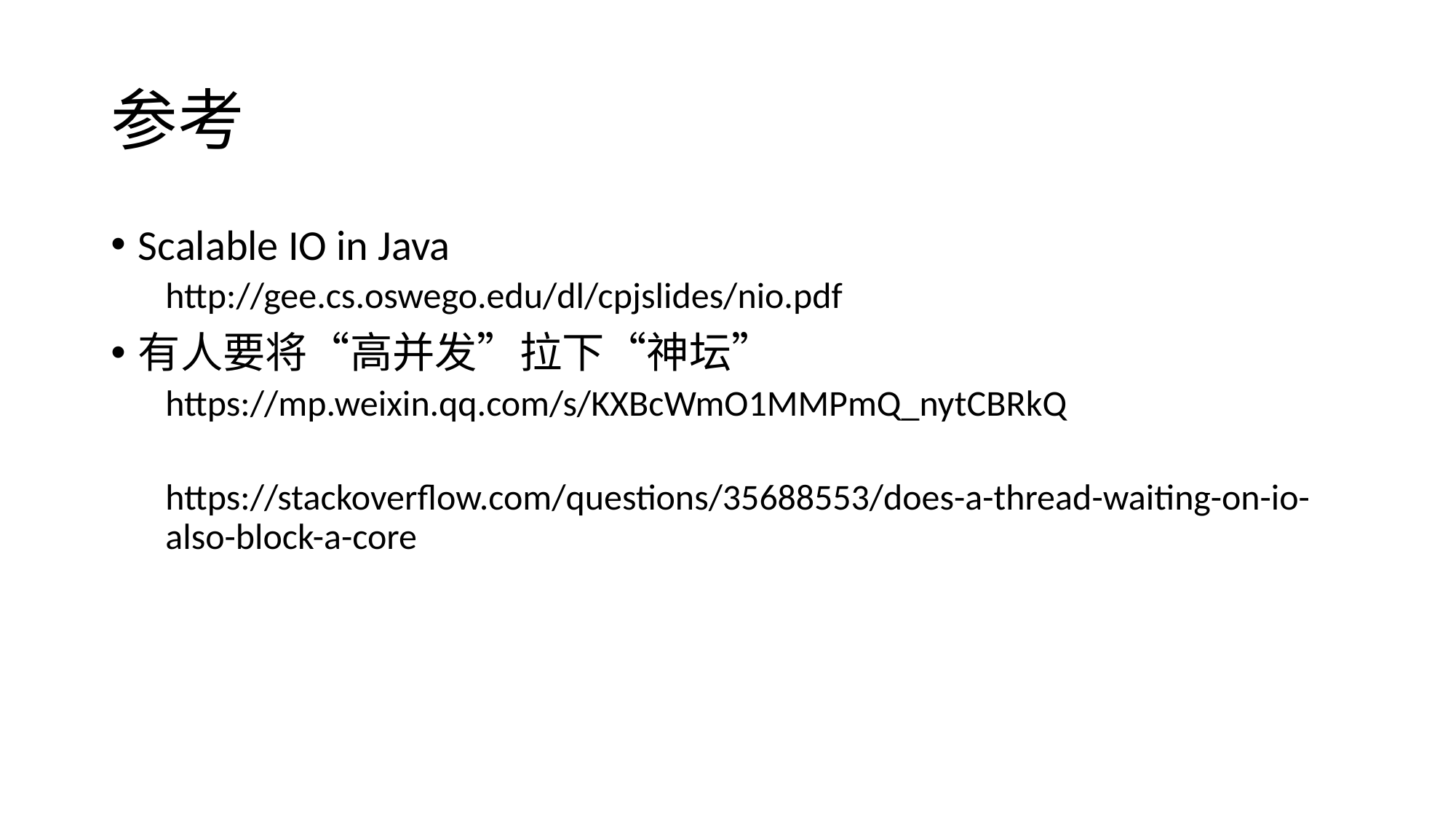

# 参考
Scalable IO in Java
http://gee.cs.oswego.edu/dl/cpjslides/nio.pdf
有人要将“高并发”拉下“神坛”
https://mp.weixin.qq.com/s/KXBcWmO1MMPmQ_nytCBRkQ

https://stackoverflow.com/questions/35688553/does-a-thread-waiting-on-io-also-block-a-core